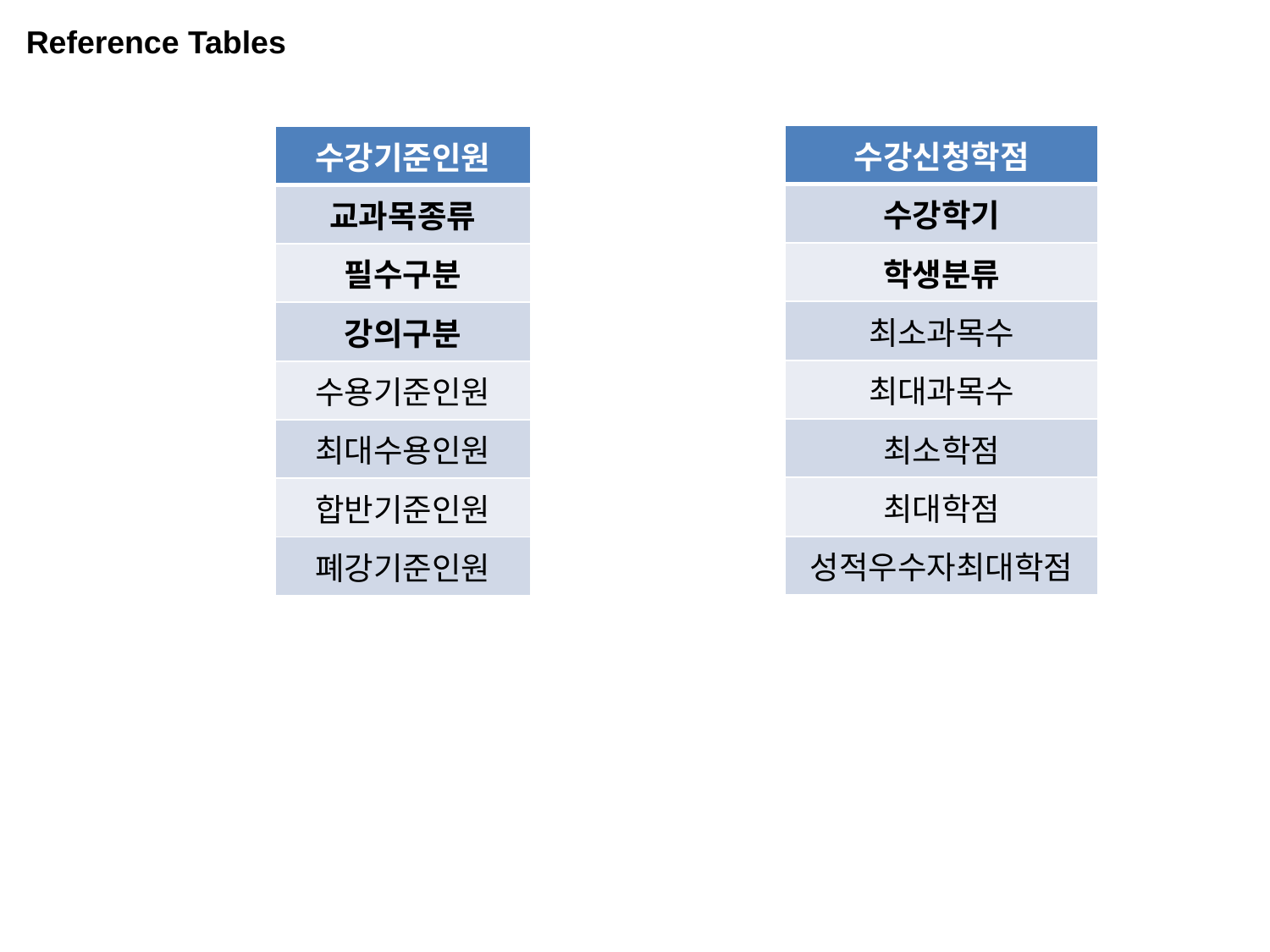

Reference Tables
| 수강신청학점 |
| --- |
| 수강학기 |
| 학생분류 |
| 최소과목수 |
| 최대과목수 |
| 최소학점 |
| 최대학점 |
| 성적우수자최대학점 |
| 수강기준인원 |
| --- |
| 교과목종류 |
| 필수구분 |
| 강의구분 |
| 수용기준인원 |
| 최대수용인원 |
| 합반기준인원 |
| 폐강기준인원 |